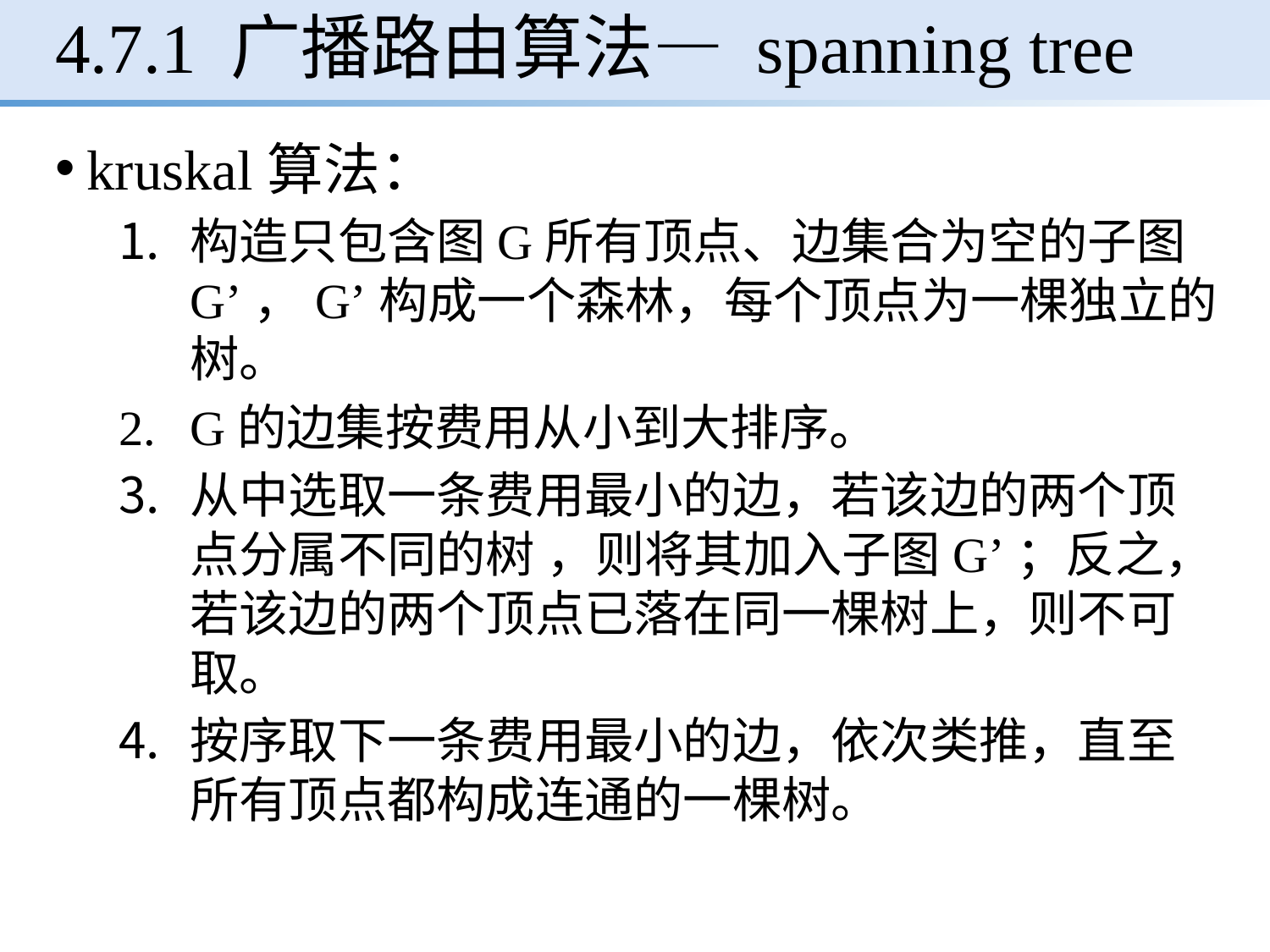

# 4.7.1 广播路由算法— spanning tree
kruskal算法：
构造只包含图G所有顶点、边集合为空的子图G’，G’构成一个森林，每个顶点为一棵独立的树。
G的边集按费用从小到大排序。
从中选取一条费用最小的边，若该边的两个顶点分属不同的树 ，则将其加入子图G’；反之，若该边的两个顶点已落在同一棵树上，则不可取。
按序取下一条费用最小的边，依次类推，直至所有顶点都构成连通的一棵树。